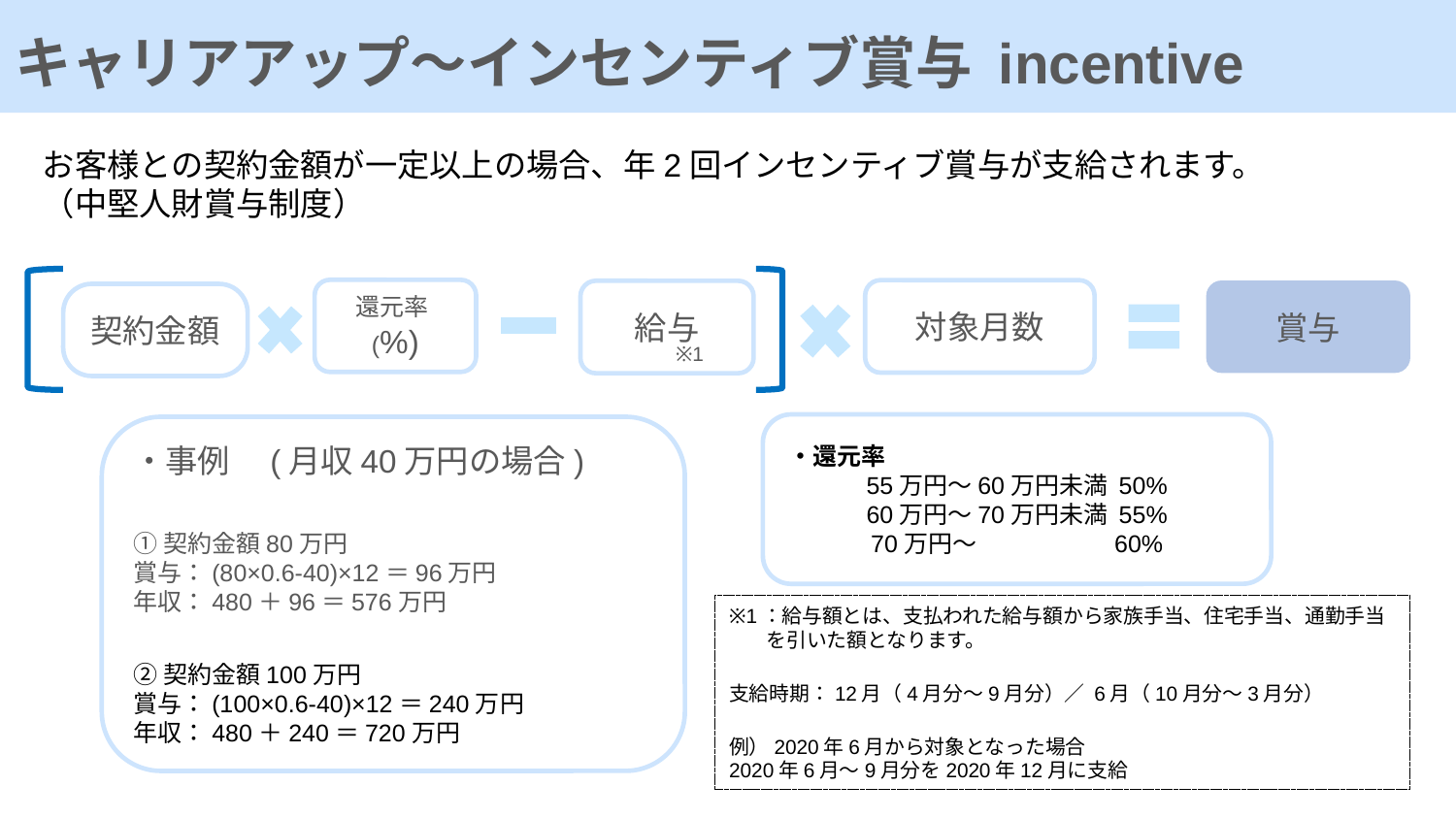

キャリアアップ～インセンティブ賞与 incentive

お客様との契約金額が一定以上の場合、年2回インセンティブ賞与が支給されます。
（中堅人財賞与制度）

還元率(%)
対象月数
賞与
給与
契約金額

※1
・還元率
55万円～60万円未満 50%
60万円～70万円未満 55%
70万円～　　　　　  60%
・事例　(月収40万円の場合)

①契約金額80万円
賞与：(80×0.6-40)×12＝96万円
年収：480＋96＝576万円

②契約金額100万円
賞与：(100×0.6-40)×12＝240万円
年収：480＋240＝720万円
※1：給与額とは、支払われた給与額から家族手当、住宅手当、通勤手当
       を引いた額となります。

支給時期：12月（4月分～9月分）／ 6月（10月分～3月分）

例）2020年6月から対象となった場合
2020年6月～9月分を2020年12月に支給